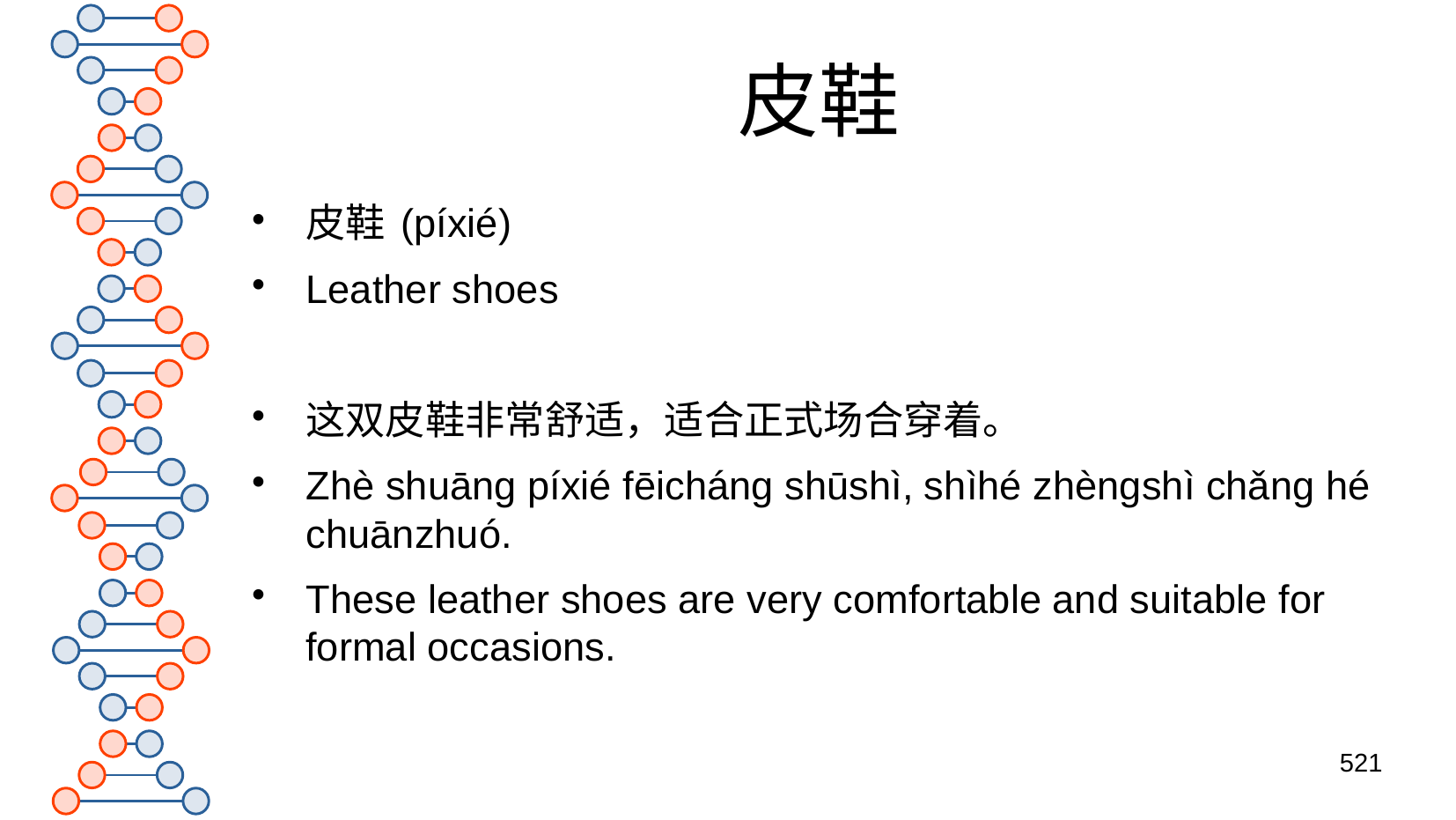

# 皮鞋
皮鞋 (píxié)
Leather shoes

这双皮鞋非常舒适，适合正式场合穿着。
Zhè shuāng píxié fēicháng shūshì, shìhé zhèngshì chǎng hé chuānzhuó.
These leather shoes are very comfortable and suitable for formal occasions.
521